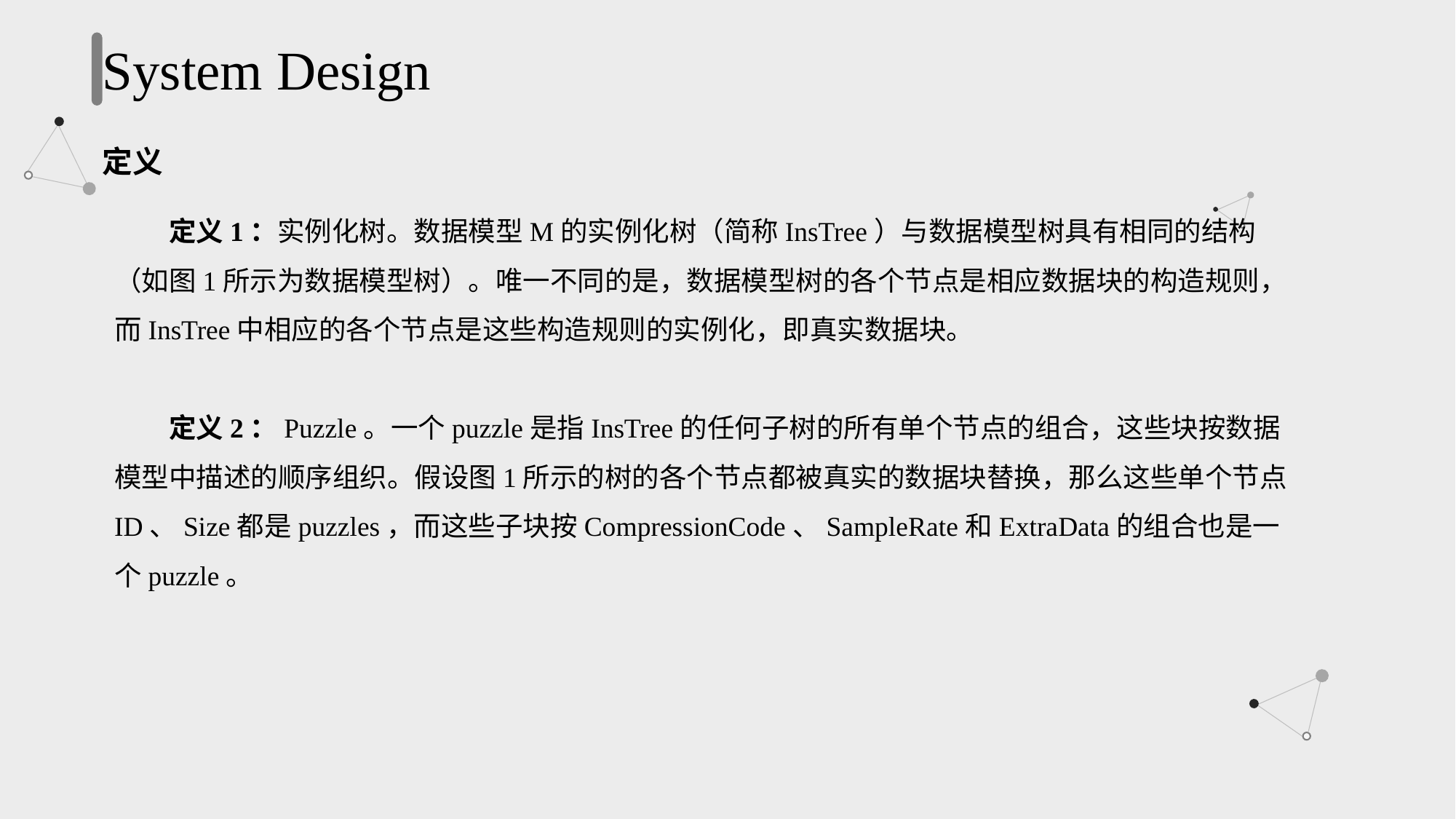

System Design

定义
定义1：实例化树。数据模型M的实例化树（简称InsTree）与数据模型树具有相同的结构（如图1所示为数据模型树）。唯一不同的是，数据模型树的各个节点是相应数据块的构造规则，而InsTree中相应的各个节点是这些构造规则的实例化，即真实数据块。

定义2：Puzzle。一个puzzle是指InsTree的任何子树的所有单个节点的组合，这些块按数据模型中描述的顺序组织。假设图1所示的树的各个节点都被真实的数据块替换，那么这些单个节点ID、Size都是puzzles，而这些子块按CompressionCode、SampleRate和ExtraData的组合也是一个puzzle。